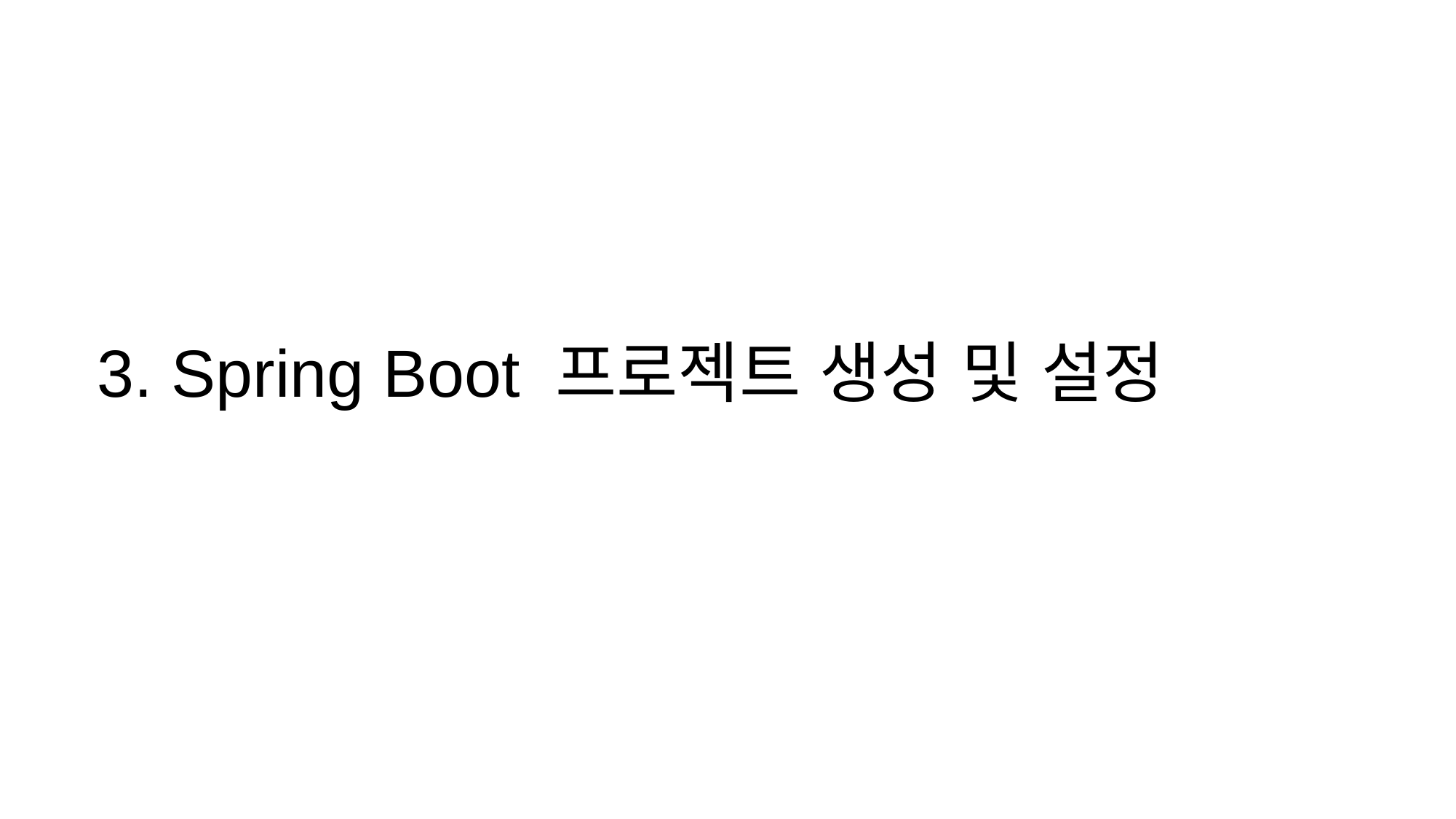

# 3. Spring Boot 프로젝트 생성 및 설정